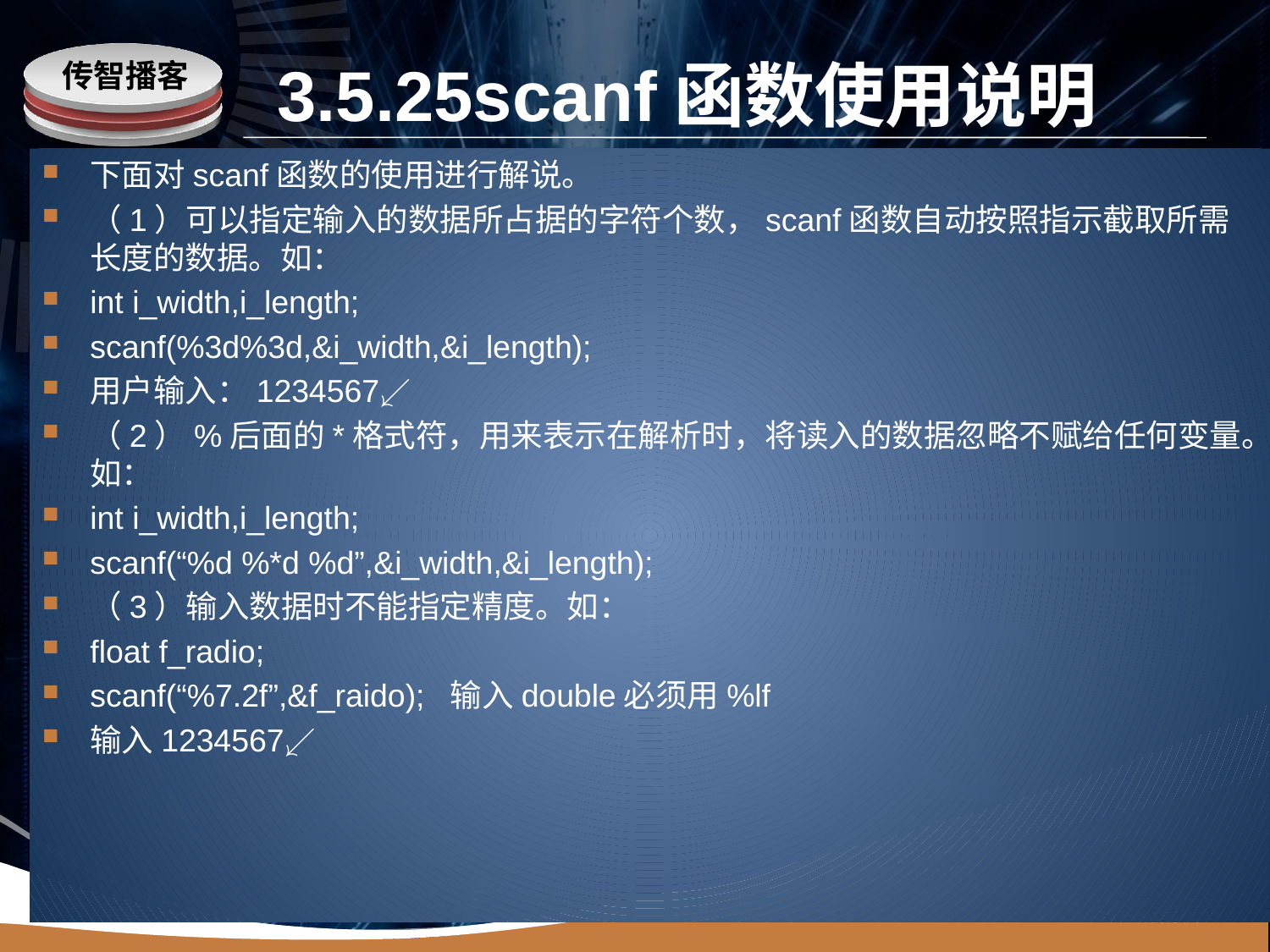

# 3.5.25scanf函数使用说明
下面对scanf函数的使用进行解说。
（1）可以指定输入的数据所占据的字符个数，scanf函数自动按照指示截取所需长度的数据。如：
int i_width,i_length;
scanf(%3d%3d,&i_width,&i_length);
用户输入：1234567↙
（2）%后面的*格式符，用来表示在解析时，将读入的数据忽略不赋给任何变量。如：
int i_width,i_length;
scanf(“%d %*d %d”,&i_width,&i_length);
（3）输入数据时不能指定精度。如：
float f_radio;
scanf(“%7.2f”,&f_raido);  输入double必须用%lf
输入1234567↙

www.itcast.cn